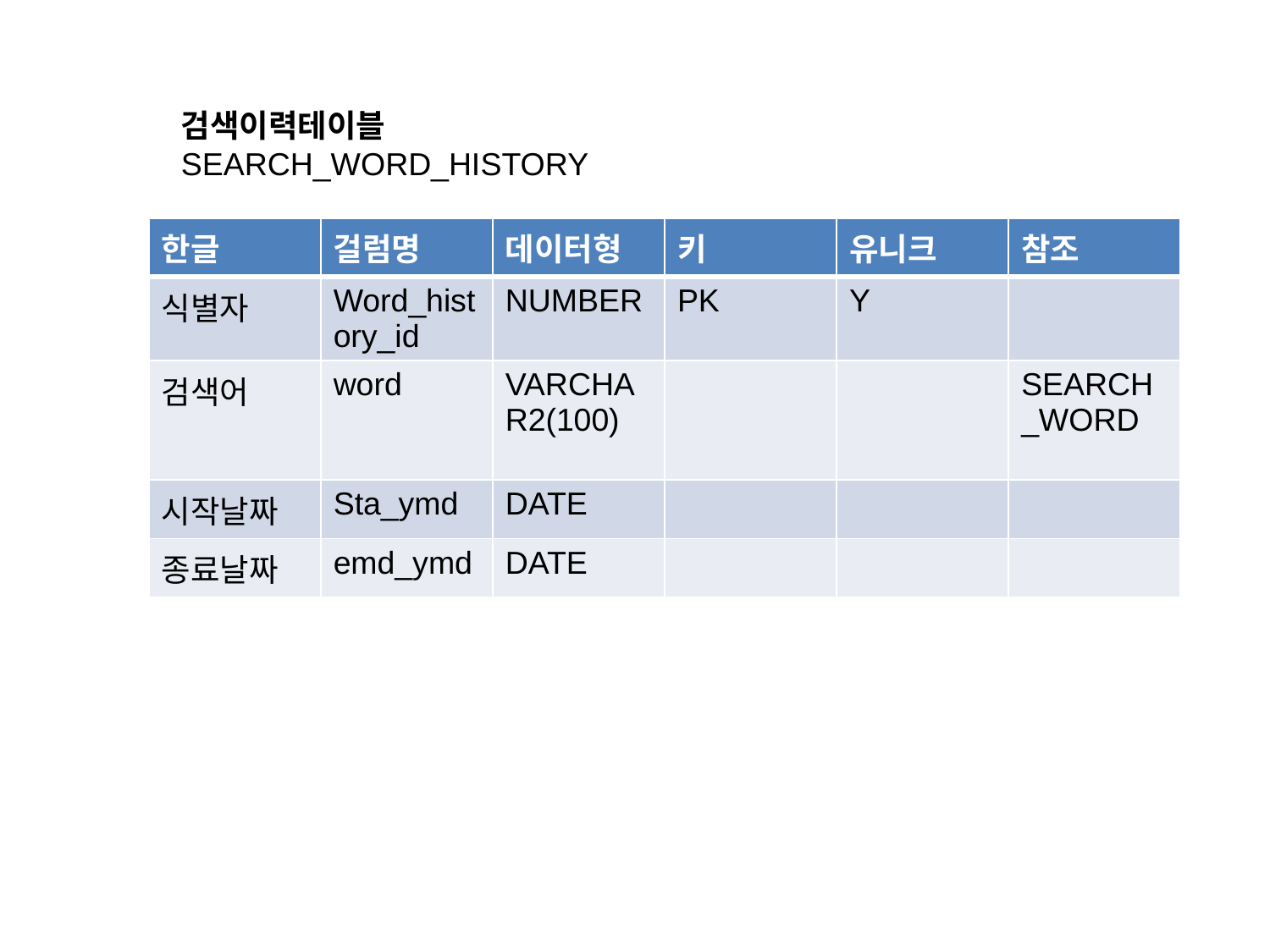

검색이력테이블
SEARCH_WORD_HISTORY

| 한글 | 걸럼명 | 데이터형 | 키 | 유니크 | 참조 |
| --- | --- | --- | --- | --- | --- |
| 식별자 | Word\_history\_id | NUMBER | PK | Y |  |
| 검색어 | word | VARCHAR2(100) |  |  | SEARCH\_WORD |
| 시작날짜 | Sta\_ymd | DATE |  |  |  |
| 종료날짜 | emd\_ymd | DATE |  |  |  |